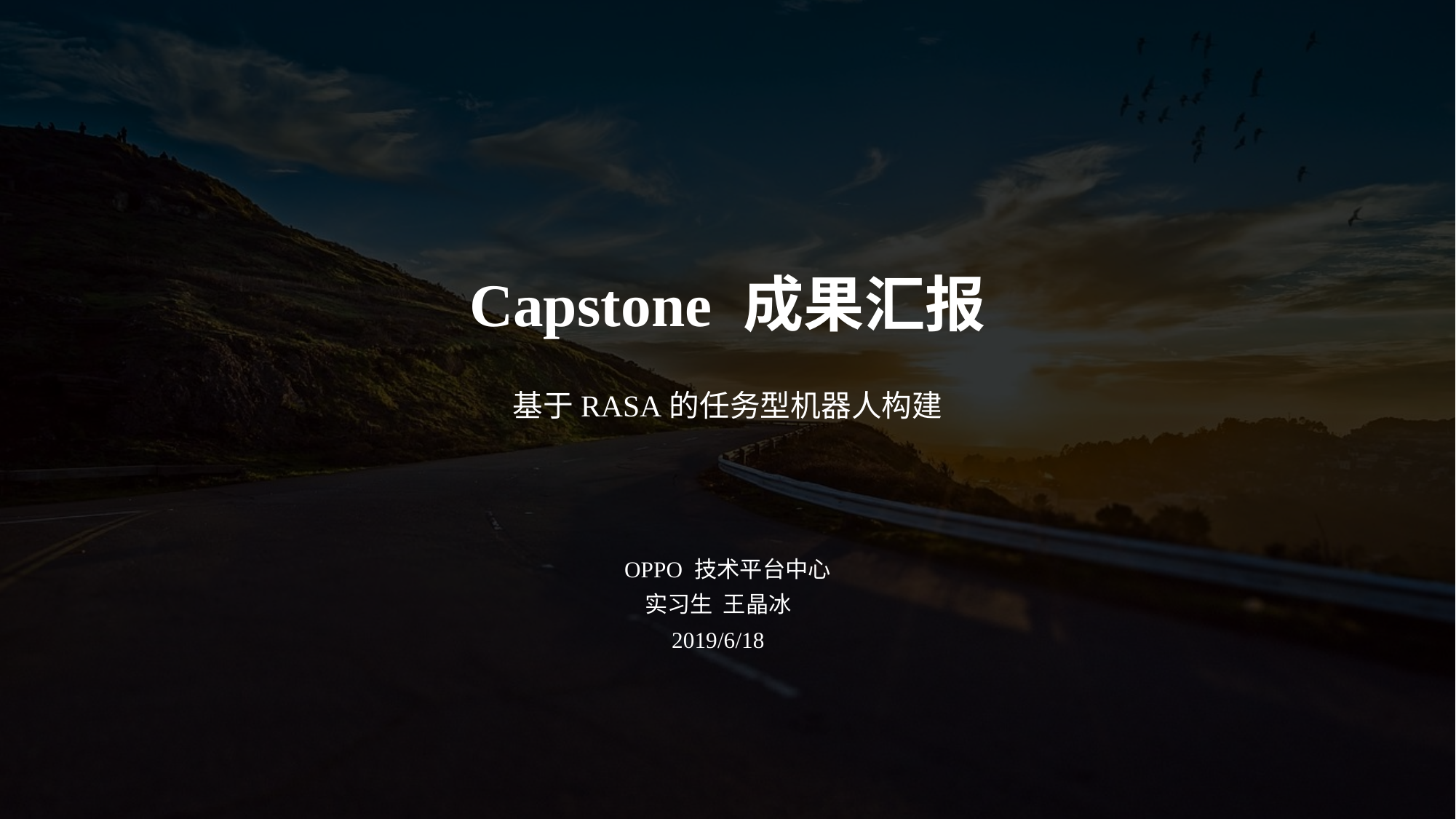

# Capstone 成果汇报
基于RASA的任务型机器人构建
OPPO 技术平台中心
实习生  王晶冰
2019/6/18